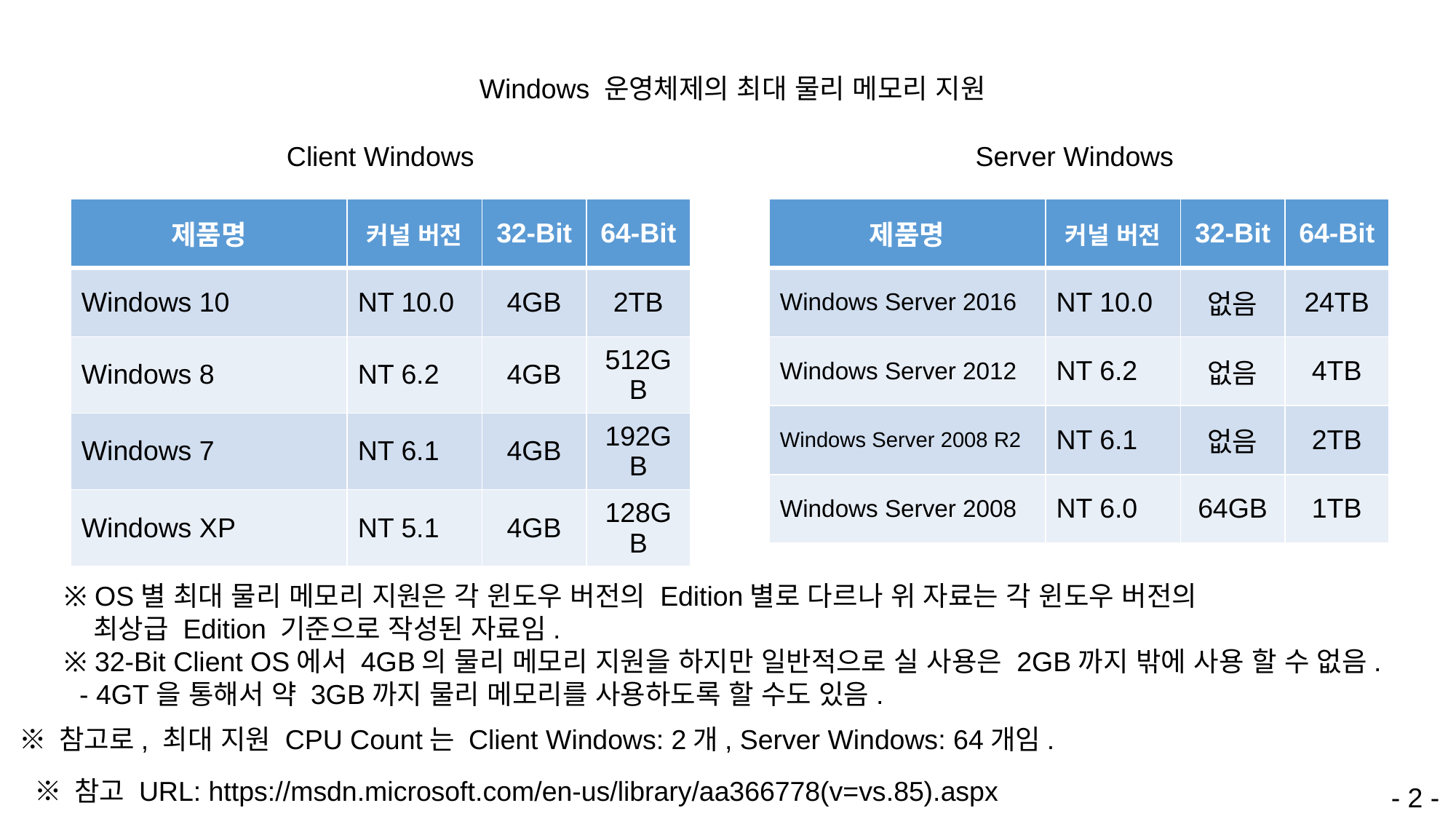

Windows 운영체제의 최대 물리 메모리 지원
Client Windows
Server Windows
| 제품명 | 커널 버전 | 32-Bit | 64-Bit |
| --- | --- | --- | --- |
| Windows 10 | NT 10.0 | 4GB | 2TB |
| Windows 8 | NT 6.2 | 4GB | 512GB |
| Windows 7 | NT 6.1 | 4GB | 192GB |
| Windows XP | NT 5.1 | 4GB | 128GB |
| 제품명 | 커널 버전 | 32-Bit | 64-Bit |
| --- | --- | --- | --- |
| Windows Server 2016 | NT 10.0 | 없음 | 24TB |
| Windows Server 2012 | NT 6.2 | 없음 | 4TB |
| Windows Server 2008 R2 | NT 6.1 | 없음 | 2TB |
| Windows Server 2008 | NT 6.0 | 64GB | 1TB |
※ OS별 최대 물리 메모리 지원은 각 윈도우 버전의 Edition별로 다르나 위 자료는 각 윈도우 버전의
   최상급 Edition 기준으로 작성된 자료임.
※ 32-Bit Client OS에서 4GB의 물리 메모리 지원을 하지만 일반적으로 실 사용은 2GB까지 밖에 사용 할 수 없음.
  - 4GT을 통해서 약 3GB까지 물리 메모리를 사용하도록 할 수도 있음.
※ 참고로, 최대 지원 CPU Count는 Client Windows: 2개, Server Windows: 64개임.
※ 참고 URL: https://msdn.microsoft.com/en-us/library/aa366778(v=vs.85).aspx
- 2 -